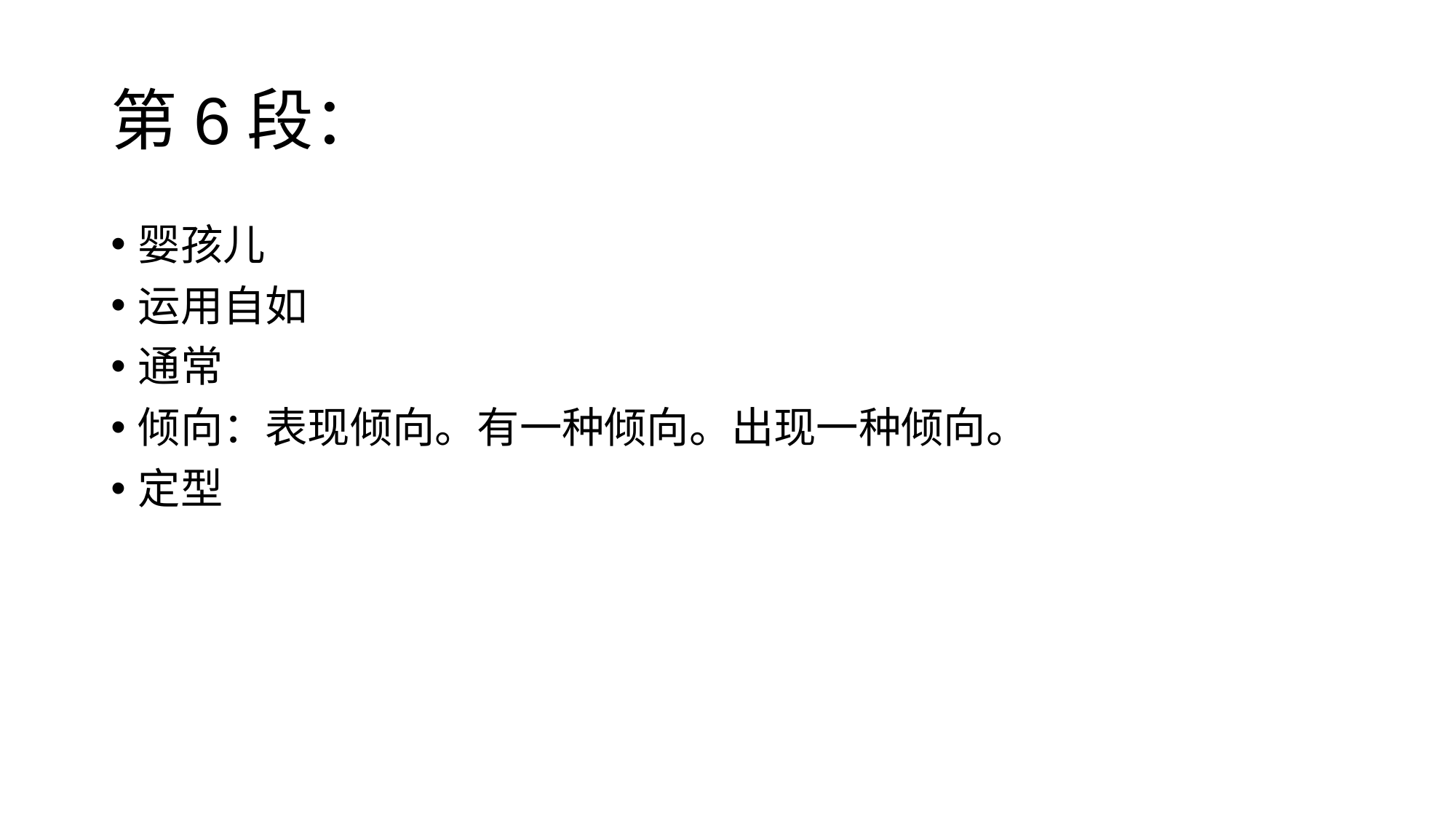

# 第6段：
婴孩儿
运用自如
通常
倾向：表现倾向。有一种倾向。出现一种倾向。
定型